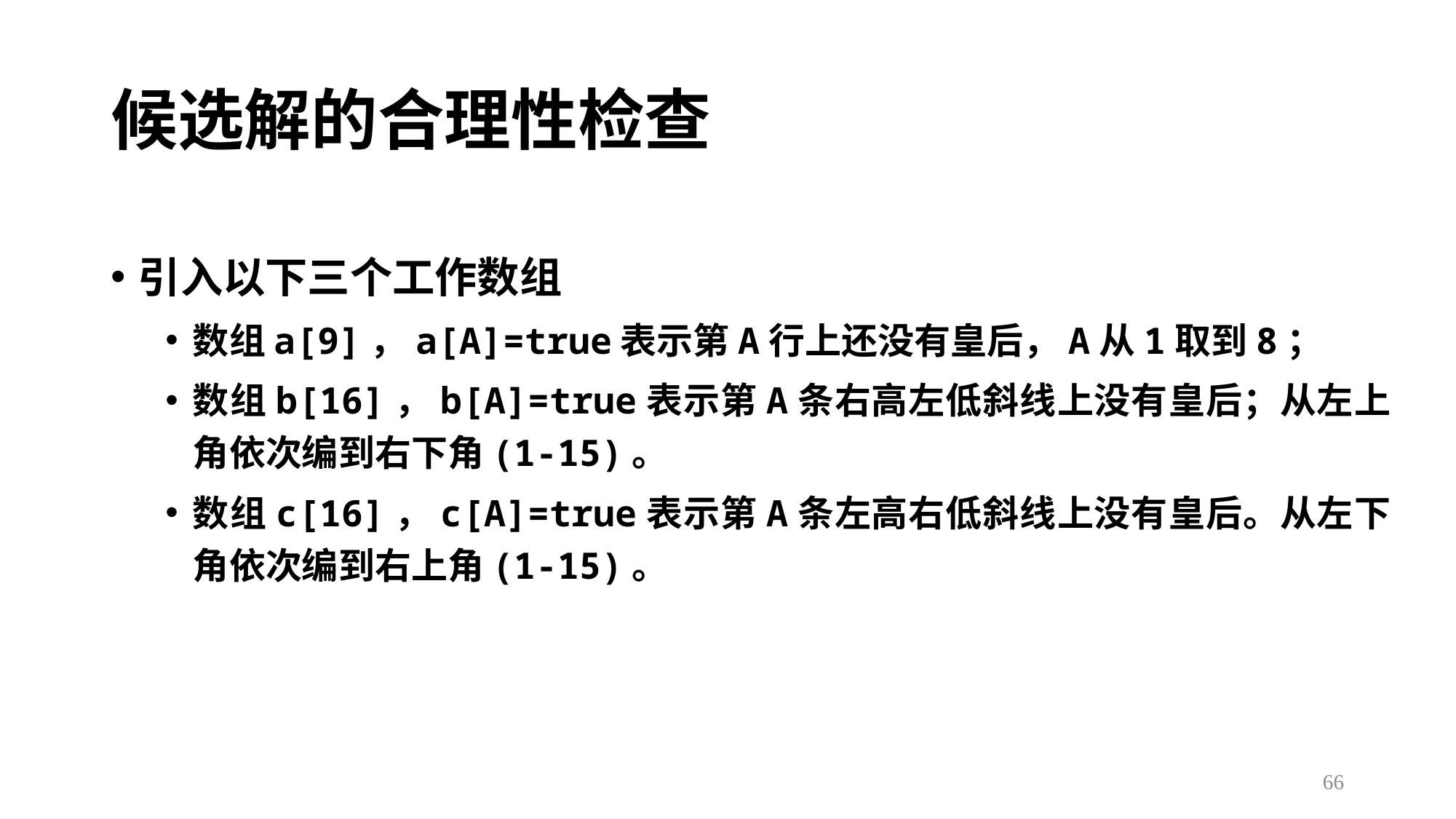

# 候选解的合理性检查
引入以下三个工作数组
数组a[9]，a[A]=true表示第A行上还没有皇后，A从1取到8；
数组b[16]，b[A]=true表示第A条右高左低斜线上没有皇后；从左上角依次编到右下角(1-15)。
数组c[16]，c[A]=true表示第A条左高右低斜线上没有皇后。从左下角依次编到右上角(1-15)。
66